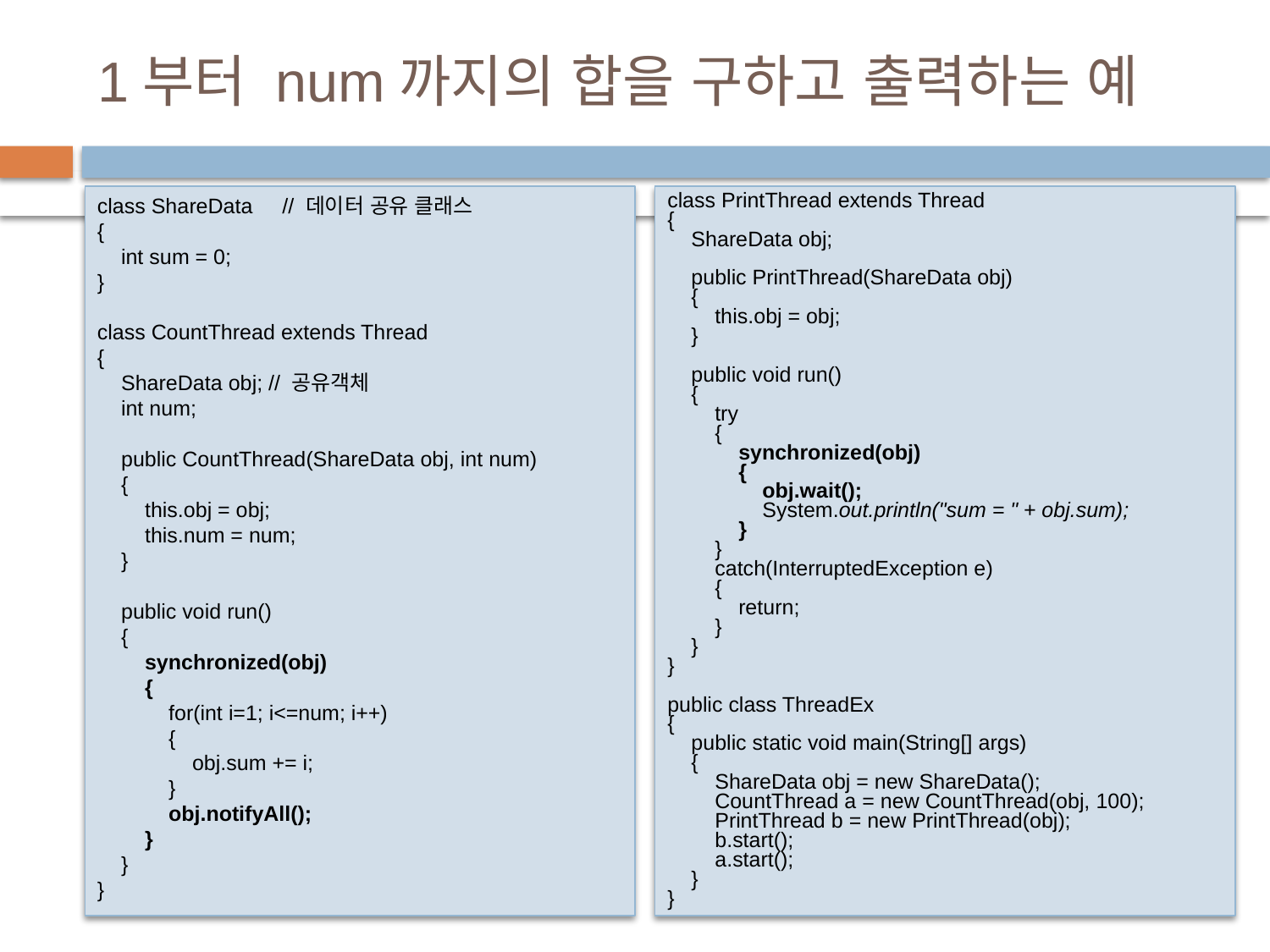

# 1부터 num까지의 합을 구하고 출력하는 예
class ShareData     // 데이터 공유 클래스
{
    int sum = 0;
}

class CountThread extends Thread
{
    ShareData obj; // 공유객체
    int num;

    public CountThread(ShareData obj, int num)
    {
        this.obj = obj;
        this.num = num;
    }

    public void run()
    {
        synchronized(obj)
        {
            for(int i=1; i<=num; i++)
            {
                obj.sum += i;
            }
            obj.notifyAll();
        }
    }
}
class PrintThread extends Thread
{
    ShareData obj;

    public PrintThread(ShareData obj)
    {
        this.obj = obj;
    }

    public void run()
    {
        try
        {
            synchronized(obj)
            {
                obj.wait();
                System.out.println("sum = " + obj.sum);
            }
        }
        catch(InterruptedException e)
        {
            return;
        }
    }
}

public class ThreadEx
{
    public static void main(String[] args)
    {
        ShareData obj = new ShareData();
        CountThread a = new CountThread(obj, 100);
        PrintThread b = new PrintThread(obj);
        b.start();
        a.start();
    }
}